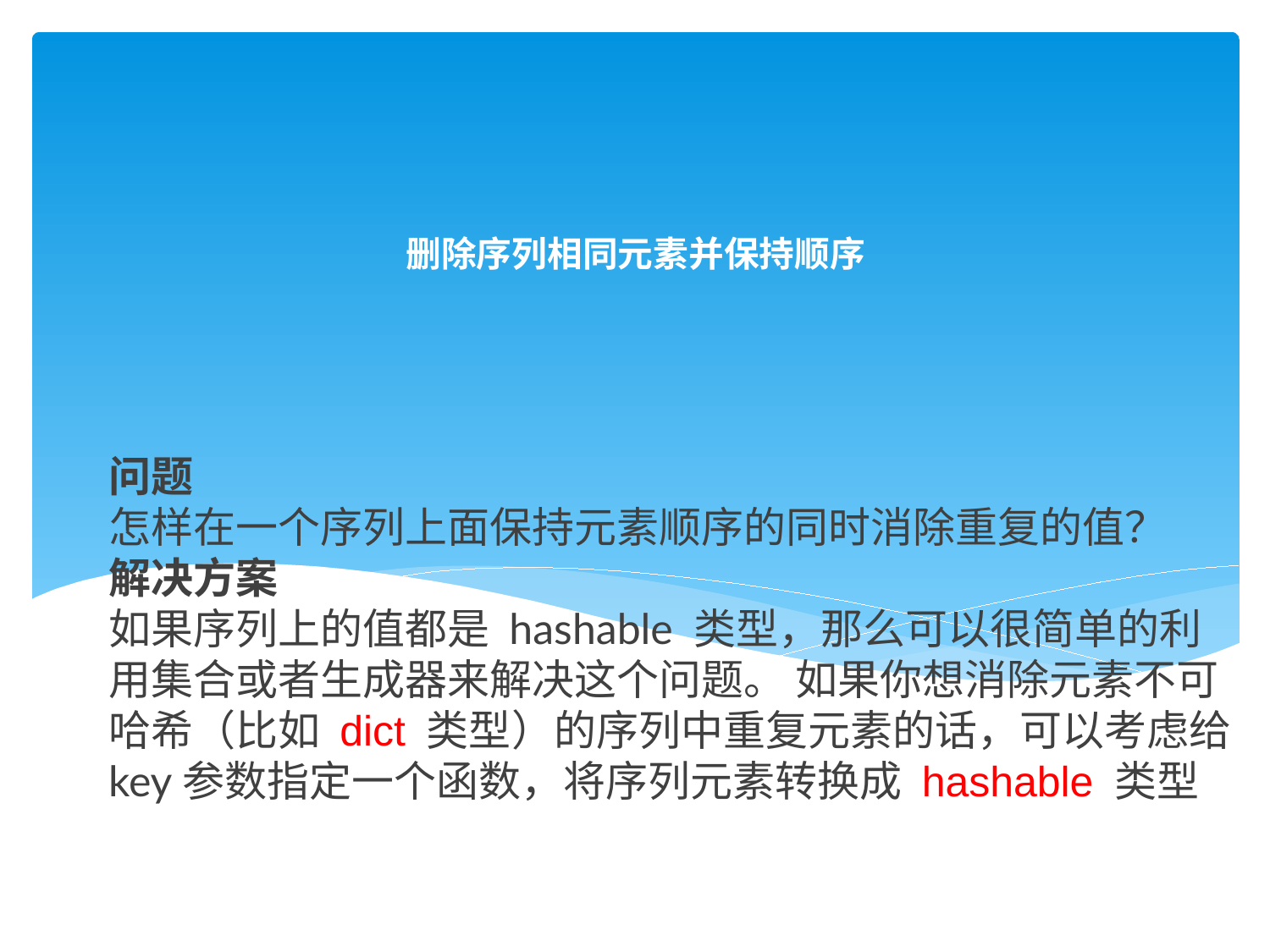

删除序列相同元素并保持顺序

# 问题 怎样在一个序列上面保持元素顺序的同时消除重复的值？ 解决方案 如果序列上的值都是 hashable 类型，那么可以很简单的利用集合或者生成器来解决这个问题。 如果你想消除元素不可哈希（比如 dict 类型）的序列中重复元素的话，可以考虑给key参数指定一个函数，将序列元素转换成 hashable 类型